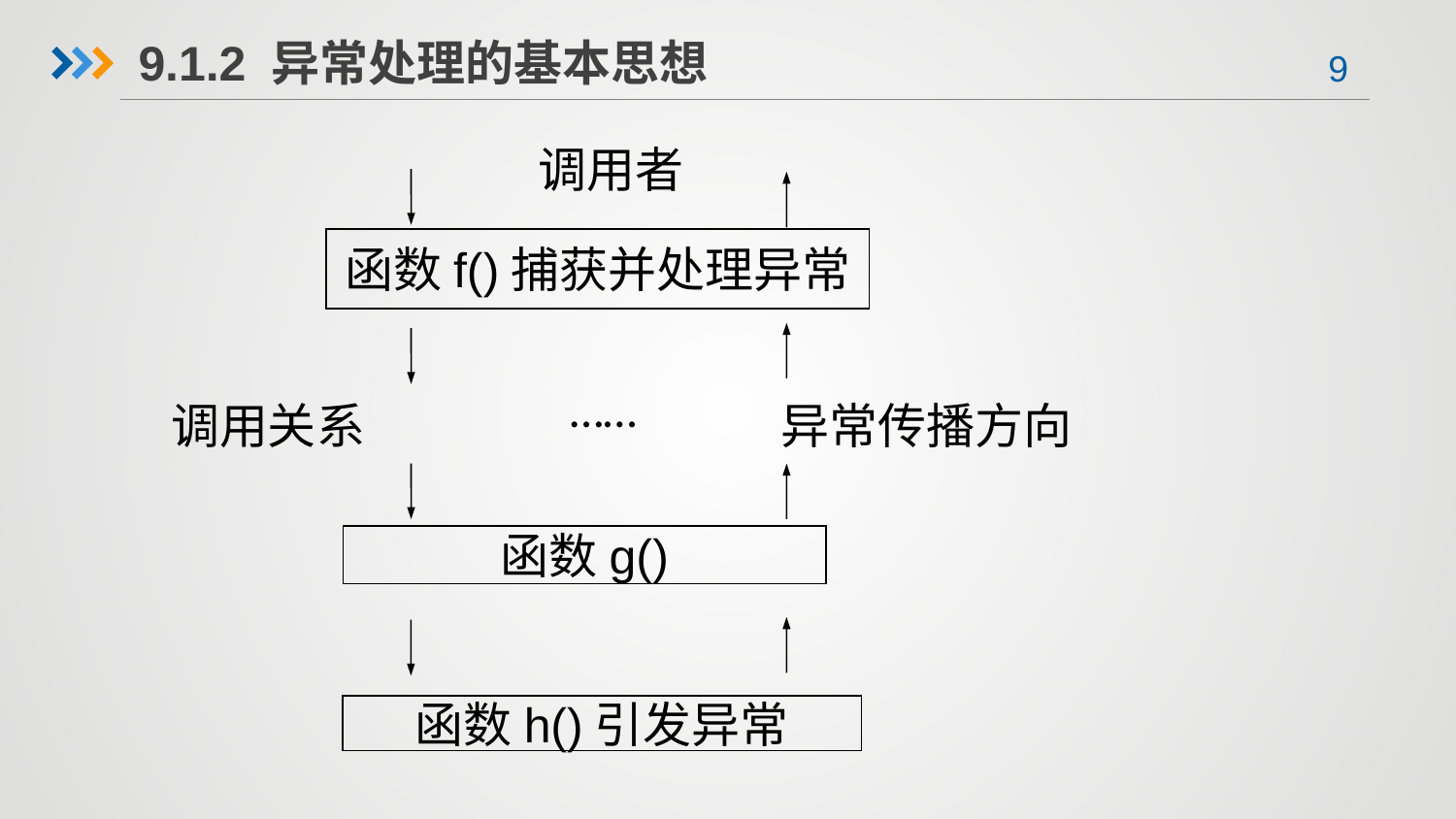

9.1.2 异常处理的基本思想

调用者

函数f()捕获并处理异常

……
调用关系
异常传播方向

函数g()

函数h()引发异常